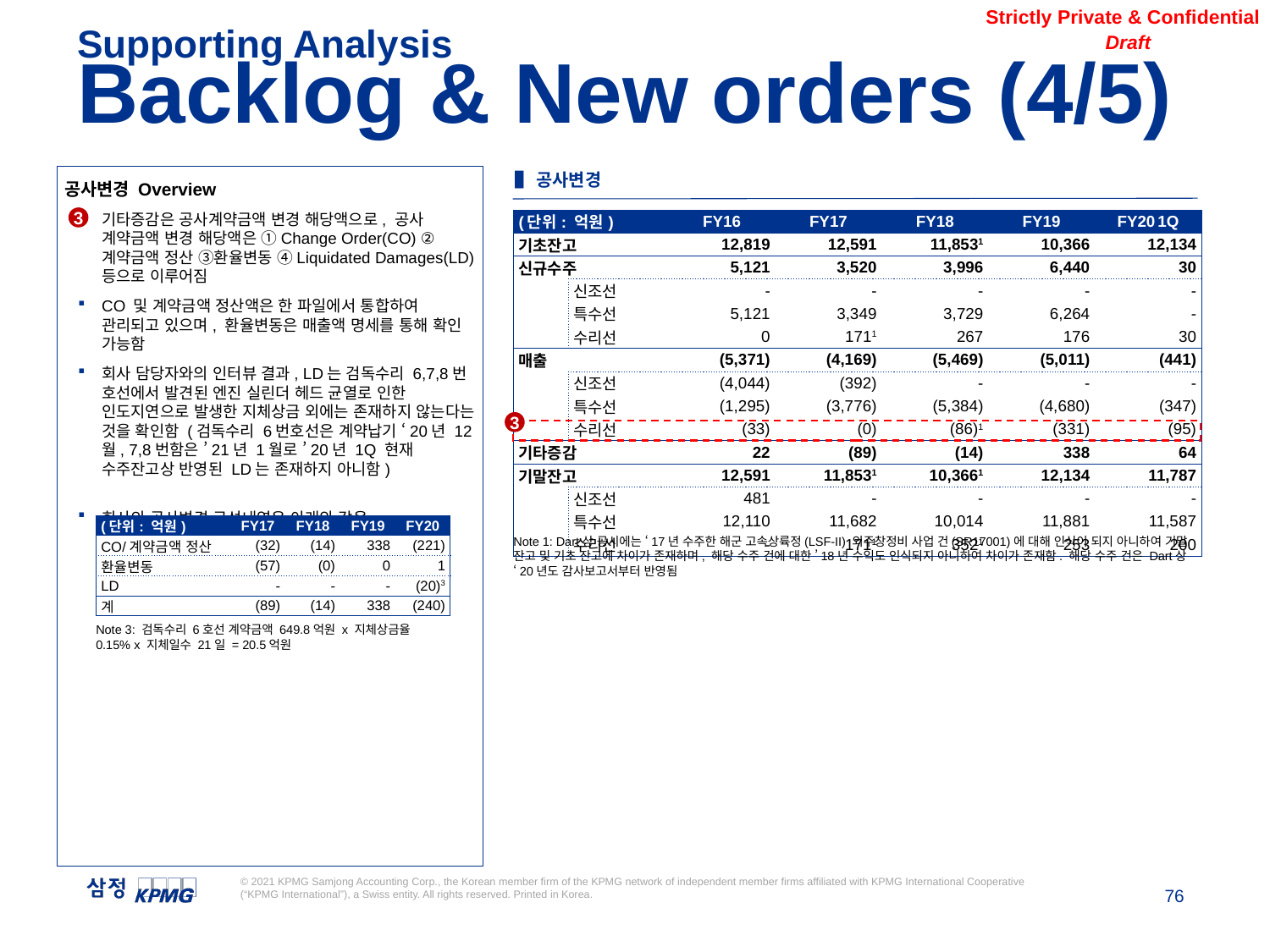

Supporting Analysis
Backlog & New orders (4/5)
▌공사변경

공사변경 Overview
기타증감은 공사계약금액 변경 해당액으로, 공사 계약금액 변경 해당액은 ①Change Order(CO) ②계약금액 정산 ③환율변동 ④Liquidated Damages(LD) 등으로 이루어짐
CO 및 계약금액 정산액은 한 파일에서 통합하여 관리되고 있으며, 환율변동은 매출액 명세를 통해 확인 가능함
회사 담당자와의 인터뷰 결과, LD는 검독수리 6,7,8번 호선에서 발견된 엔진 실린더 헤드 균열로 인한 인도지연으로 발생한 지체상금 외에는 존재하지 않는다는 것을 확인함 (검독수리 6번호선은 계약납기 ‘20년 12월, 7,8번함은 ’21년 1월로 ’20년 1Q 현재 수주잔고상 반영된 LD는 존재하지 아니함)
회사의 공사변경 구성내역은 아래와 같음

3
| (단위: 억원) |  | FY16 | FY17 | FY18 | FY19 | FY20 1Q |
| --- | --- | --- | --- | --- | --- | --- |
| 기초잔고 |  | 12,819 | 12,591 | 11,8531 | 10,366 | 12,134 |
| 신규수주 |  | 5,121 | 3,520 | 3,996 | 6,440 | 30 |
|  | 신조선 | - | - | - | - | - |
|  | 특수선 | 5,121 | 3,349 | 3,729 | 6,264 | - |
|  | 수리선 | 0 | 1711 | 267 | 176 | 30 |
| 매출 |  | (5,371) | (4,169) | (5,469) | (5,011) | (441) |
|  | 신조선 | (4,044) | (392) | - | - | - |
|  | 특수선 | (1,295) | (3,776) | (5,384) | (4,680) | (347) |
|  | 수리선 | (33) | (0) | (86)1 | (331) | (95) |
| 기타증감 |  | 22 | (89) | (14) | 338 | 64 |
| 기말잔고 |  | 12,591 | 11,8531 | 10,3661 | 12,134 | 11,787 |
|  | 신조선 | 481 | - | - | - | - |
|  | 특수선 | 12,110 | 11,682 | 10,014 | 11,881 | 11,587 |
|  | 수리선 | - | 1711 | 3521 | 253 | 200 |
3

| (단위: 억원) |  | FY17 | FY18 | FY19 | FY20 |
| --- | --- | --- | --- | --- | --- |
| CO/계약금액 정산 |  | (32) | (14) | 338 | (221) |
| 환율변동 |  | (57) | (0) | 0 | 1 |
| LD |  | - | - | - | (20)3 |
| 계 |  | (89) | (14) | 338 | (240) |
Note 1: Dart상 공시에는 ‘17년 수주한 해군 고속상륙정(LSF-II) 외주창정비 사업 건(SR17001)에 대해 인식이 되지 아니하여 기말 잔고 및 기초 잔고에 차이가 존재하며, 해당 수주 건에 대한 ’18년 수익도 인식되지 아니하여 차이가 존재함. 해당 수주 건은 Dart상 ‘20년도 감사보고서부터 반영됨
Note 3: 검독수리 6호선 계약금액 649.8억원 x 지체상금율 0.15% x 지체일수 21일 = 20.5억원